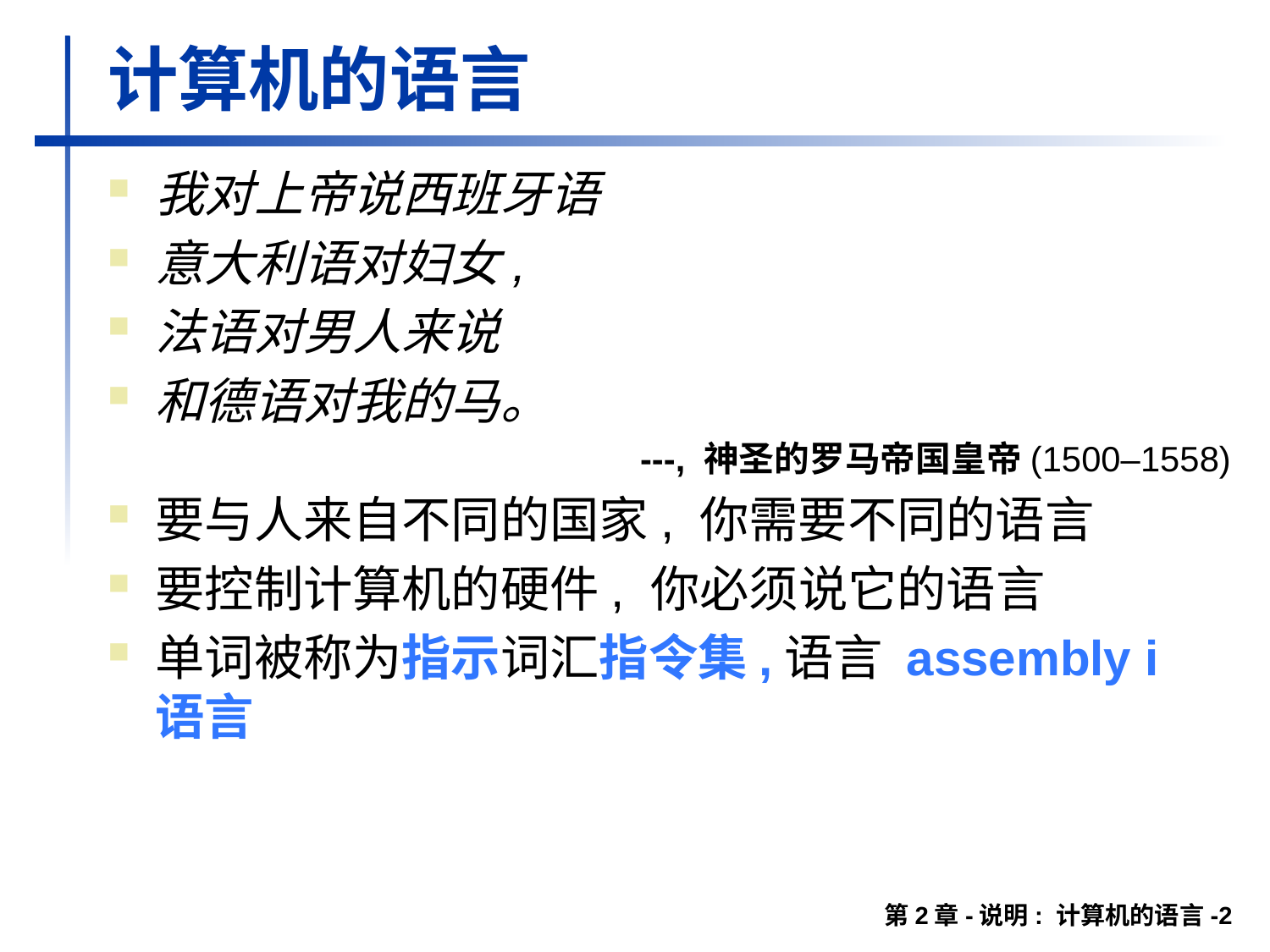

# 计算机的语言
我对上帝说西班牙语
意大利语对妇女,
法语对男人来说
和德语对我的马。
---, 神圣的罗马帝国皇帝(1500–1558)
要与人来自不同的国家, 你需要不同的语言
要控制计算机的硬件, 你必须说它的语言
单词被称为指示词汇指令集,语言 assembly i 语言
第2章-说明: 计算机的语言-2